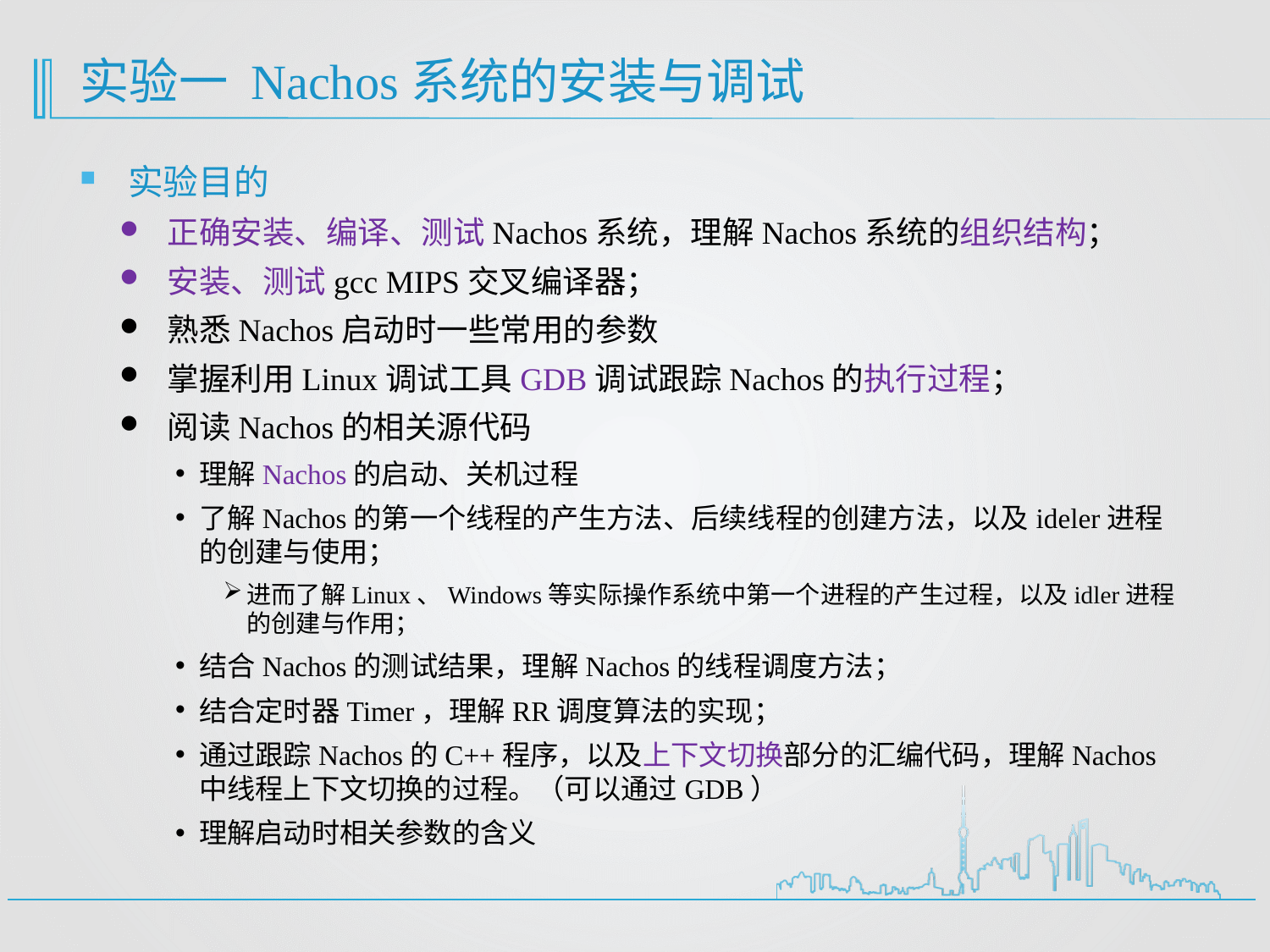

# 实验一 Nachos系统的安装与调试
实验目的
正确安装、编译、测试Nachos系统，理解Nachos系统的组织结构；
安装、测试gcc MIPS交叉编译器；
熟悉Nachos启动时一些常用的参数
掌握利用Linux调试工具GDB调试跟踪Nachos的执行过程；
阅读Nachos的相关源代码
理解Nachos的启动、关机过程
了解Nachos的第一个线程的产生方法、后续线程的创建方法，以及ideler进程的创建与使用；
进而了解Linux、Windows等实际操作系统中第一个进程的产生过程，以及idler进程的创建与作用；
结合Nachos的测试结果，理解Nachos的线程调度方法；
结合定时器Timer，理解RR调度算法的实现；
通过跟踪Nachos的C++程序，以及上下文切换部分的汇编代码，理解Nachos中线程上下文切换的过程。（可以通过GDB）
理解启动时相关参数的含义